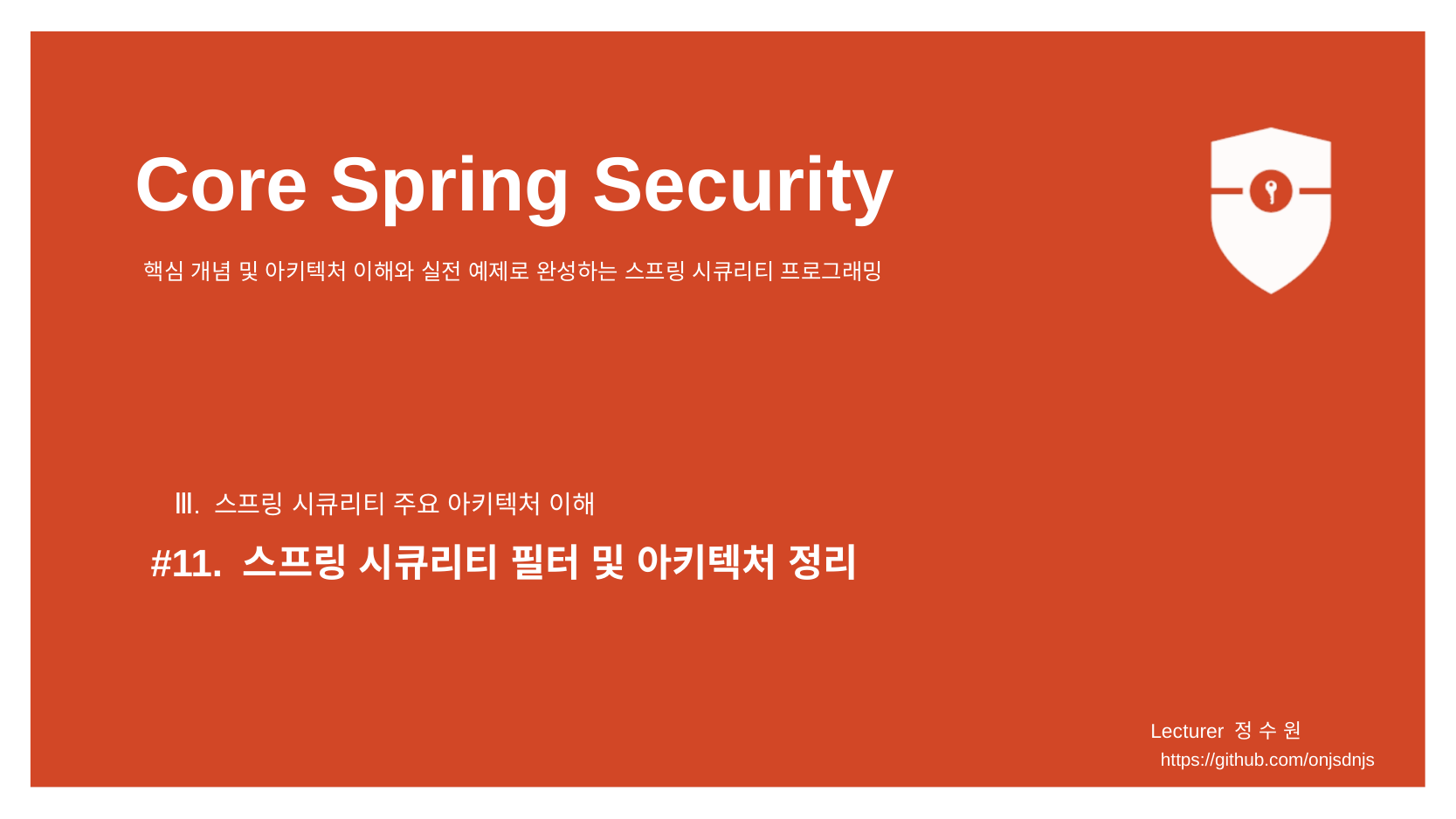

Ⅲ. 스프링 시큐리티 주요 아키텍처 이해
#11. 스프링 시큐리티 필터 및 아키텍처 정리